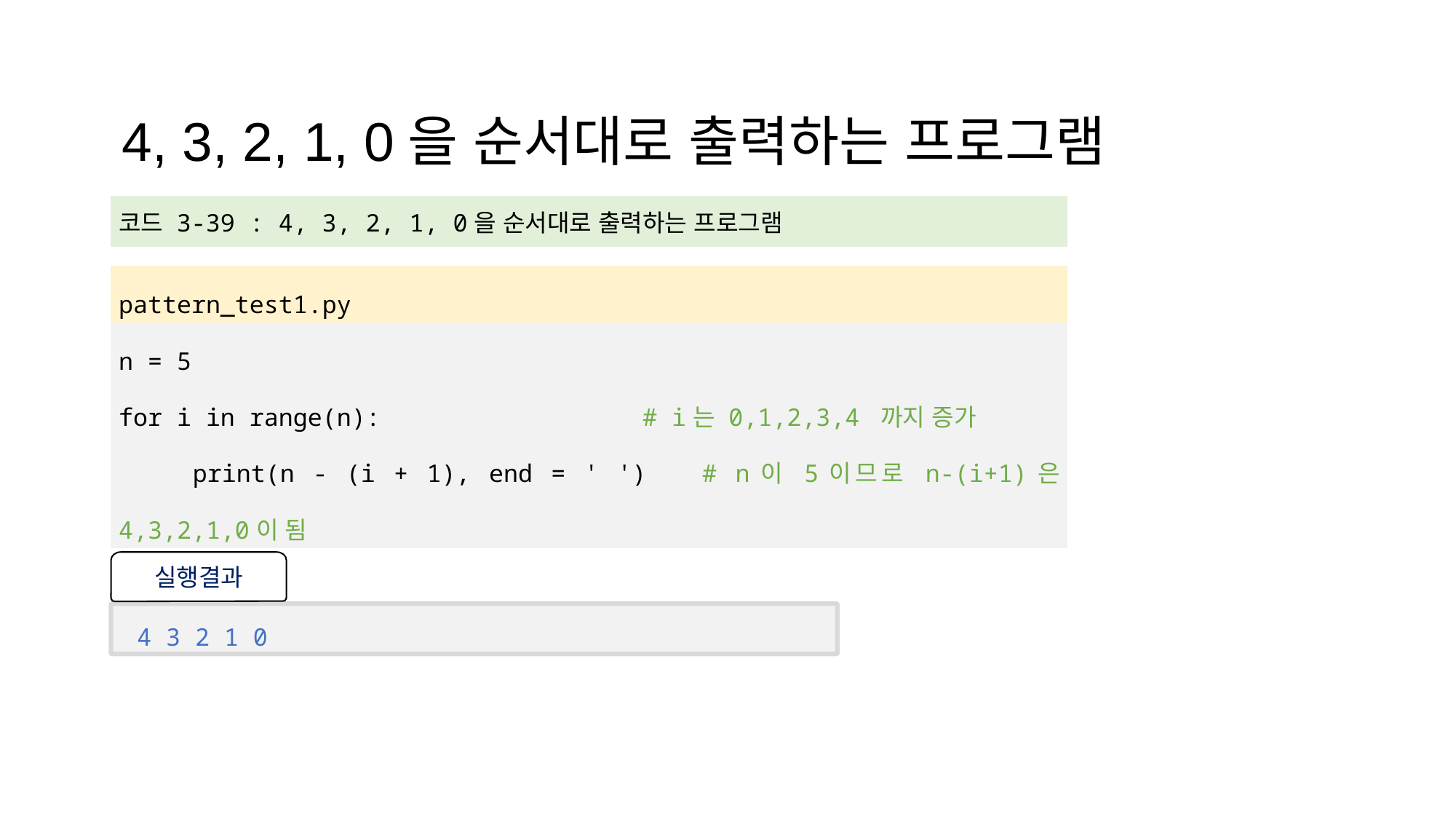

4, 3, 2, 1, 0을 순서대로 출력하는 프로그램

| 코드 3-39 : 4, 3, 2, 1, 0을 순서대로 출력하는 프로그램 |
| --- |
|  |
| pattern\_test1.py |
| n = 5 for i in range(n): # i는 0,1,2,3,4 까지 증가 print(n - (i + 1), end = ' ') # n이 5이므로 n-(i+1)은 4,3,2,1,0이 됨 |
실행결과

4 3 2 1 0